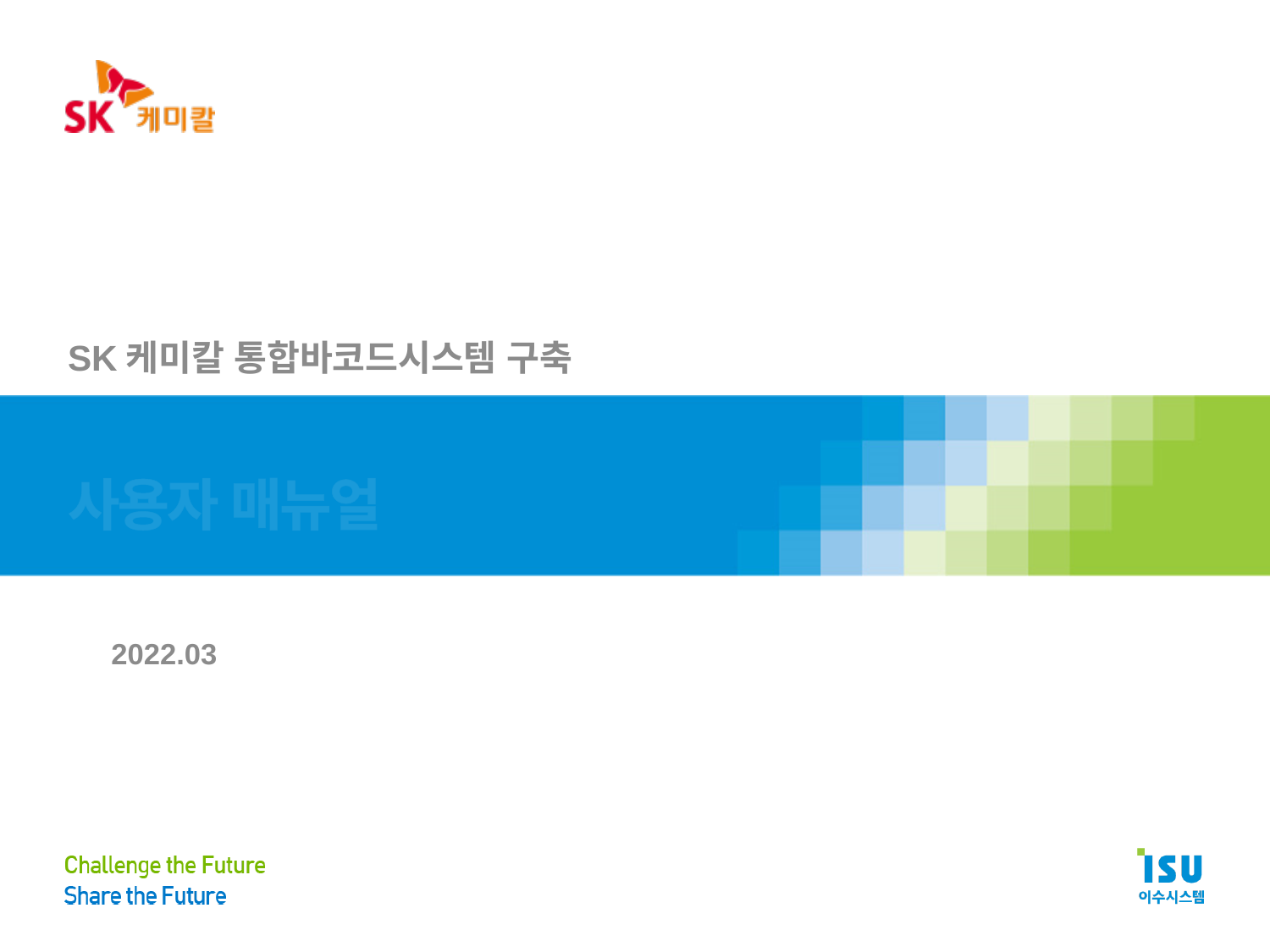

SK케미칼 통합바코드시스템 구축
# 사용자 매뉴얼
2022.03